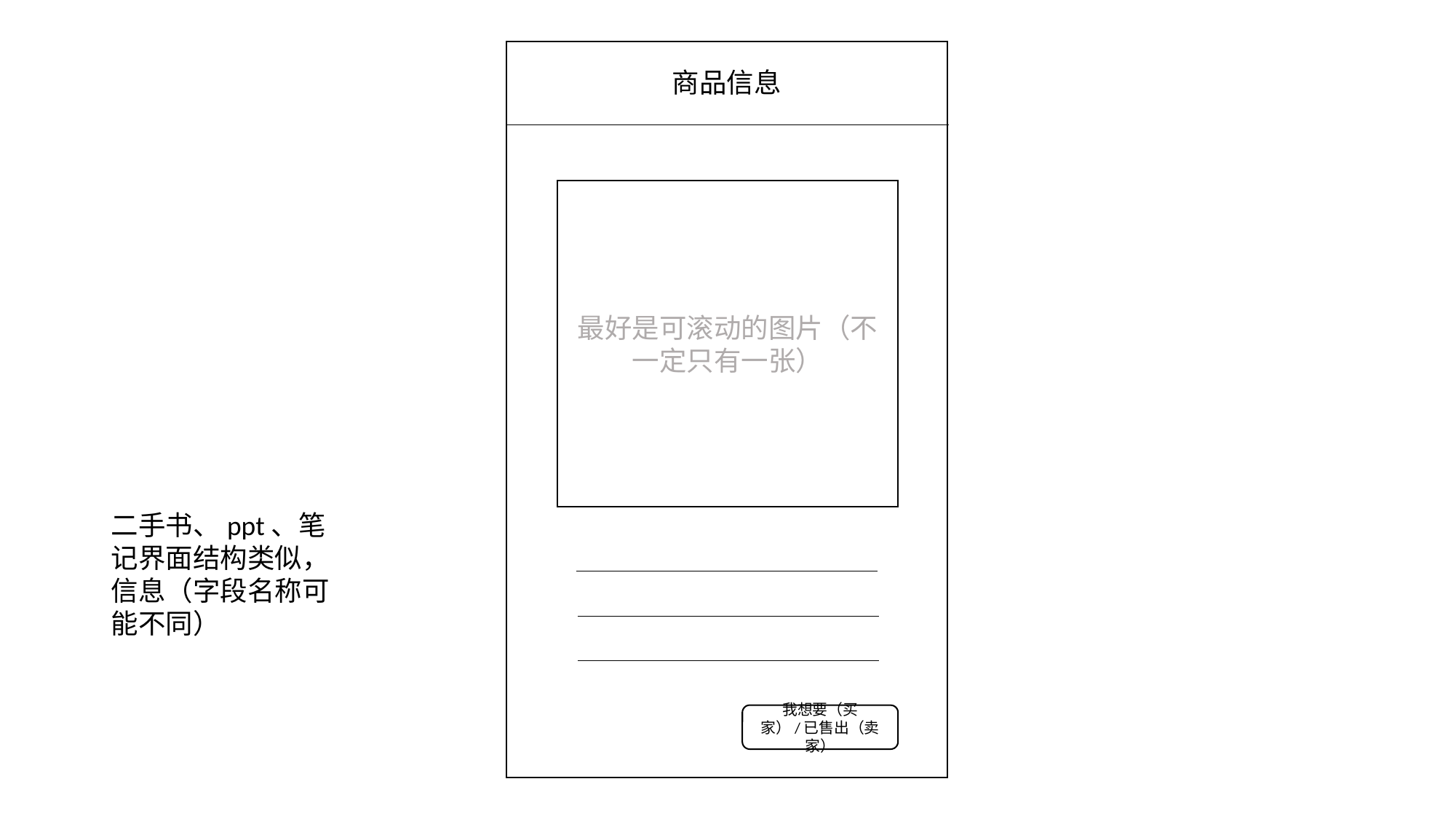

商品信息
最好是可滚动的图片（不一定只有一张）
我想要（买家）/已售出（卖家）
二手书、ppt、笔记界面结构类似，信息（字段名称可能不同）